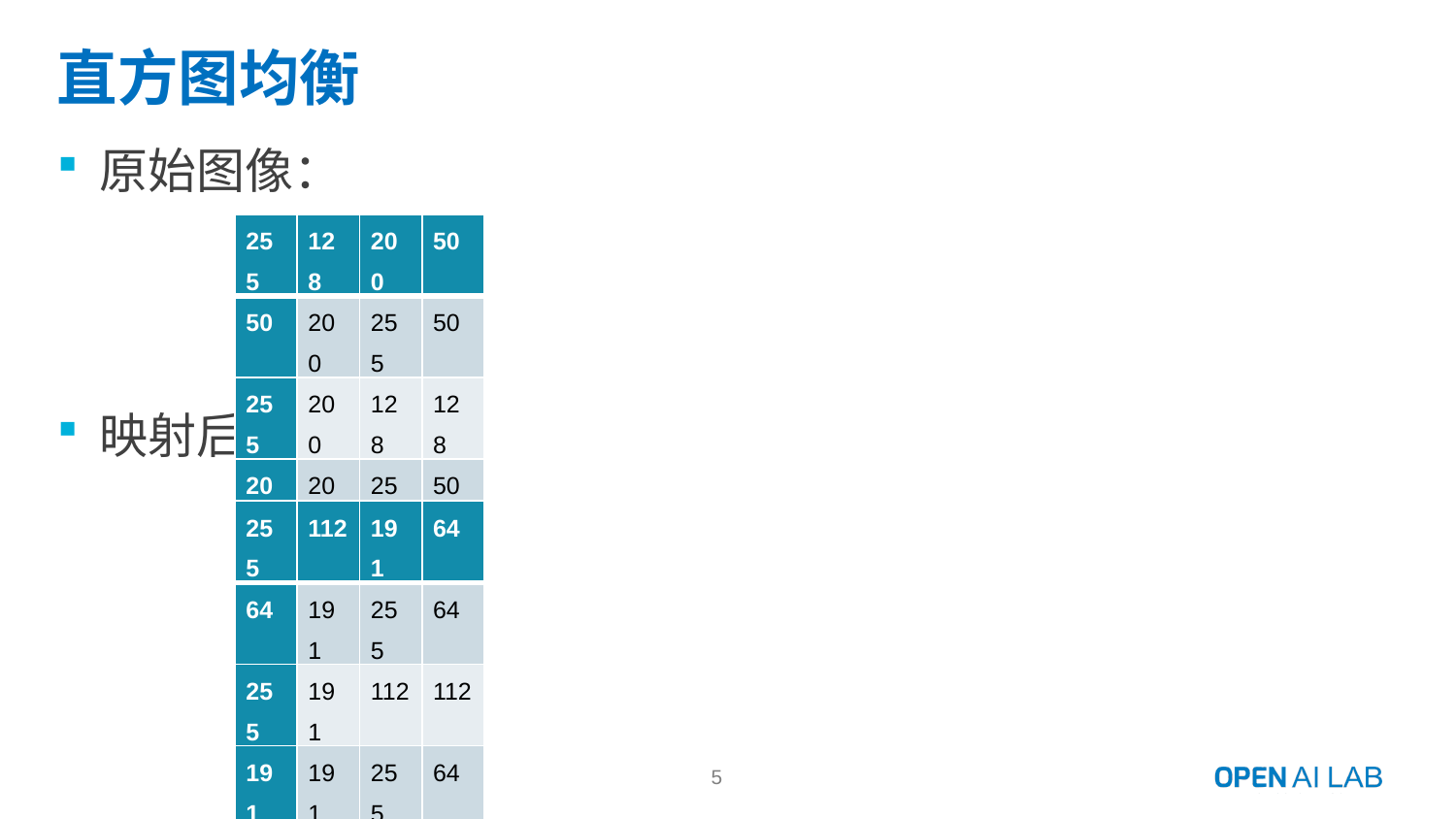

# 直方图均衡
原始图像：

映射后：

| 255 | 128 | 200 | 50 |
| --- | --- | --- | --- |
| 50 | 200 | 255 | 50 |
| 255 | 200 | 128 | 128 |
| 200 | 200 | 255 | 50 |
| 255 | 112 | 191 | 64 |
| --- | --- | --- | --- |
| 64 | 191 | 255 | 64 |
| 255 | 191 | 112 | 112 |
| 191 | 191 | 255 | 64 |